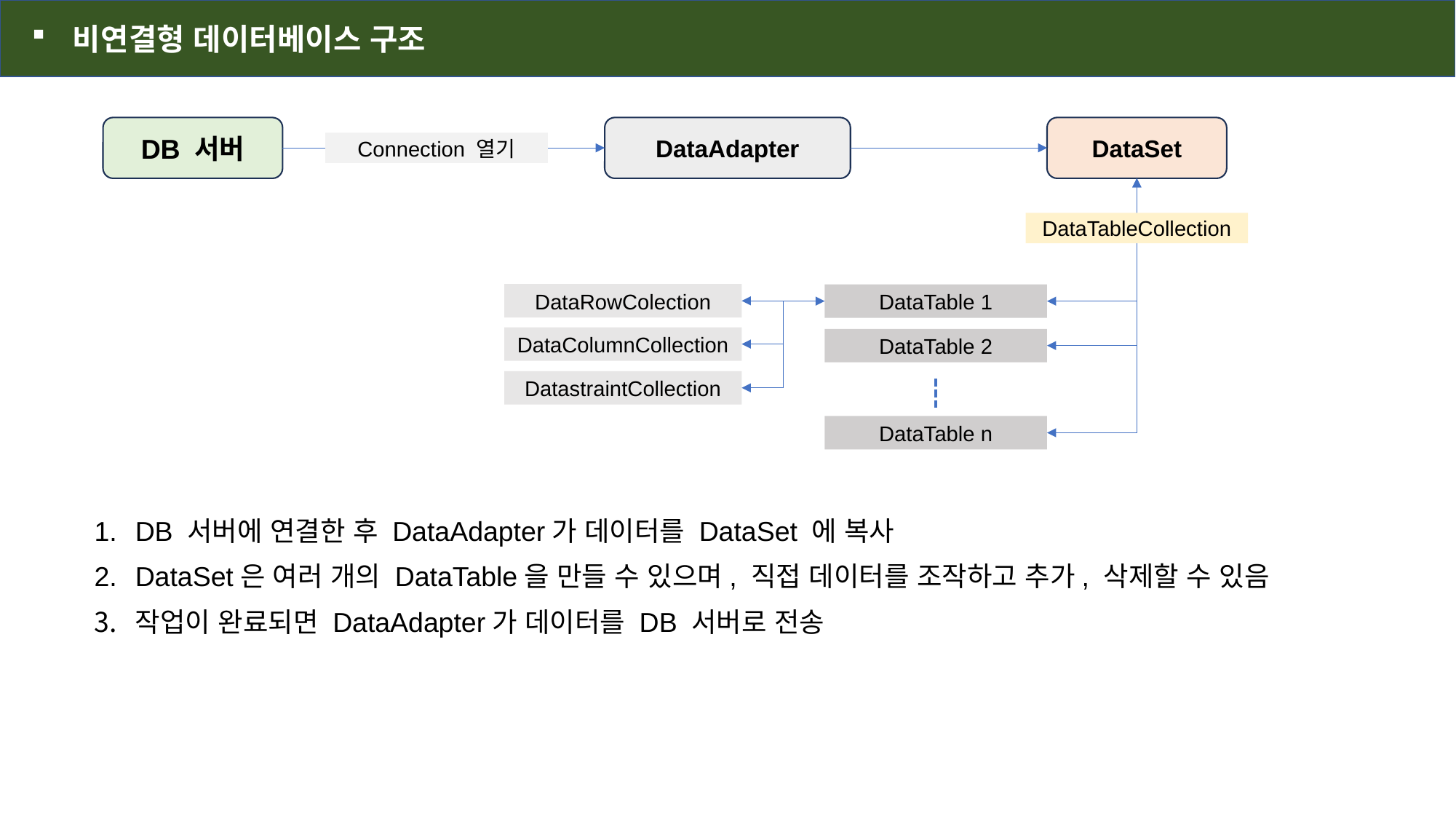

비연결형 데이터베이스 구조
DB 서버
DataAdapter
DataSet
Connection 열기
DataTableCollection
DataRowColection
DataTable 1
DataColumnCollection
DataTable 2
DatastraintCollection
DataTable n
DB 서버에 연결한 후 DataAdapter가 데이터를 DataSet 에 복사
DataSet은 여러 개의 DataTable을 만들 수 있으며, 직접 데이터를 조작하고 추가, 삭제할 수 있음
작업이 완료되면 DataAdapter가 데이터를 DB 서버로 전송